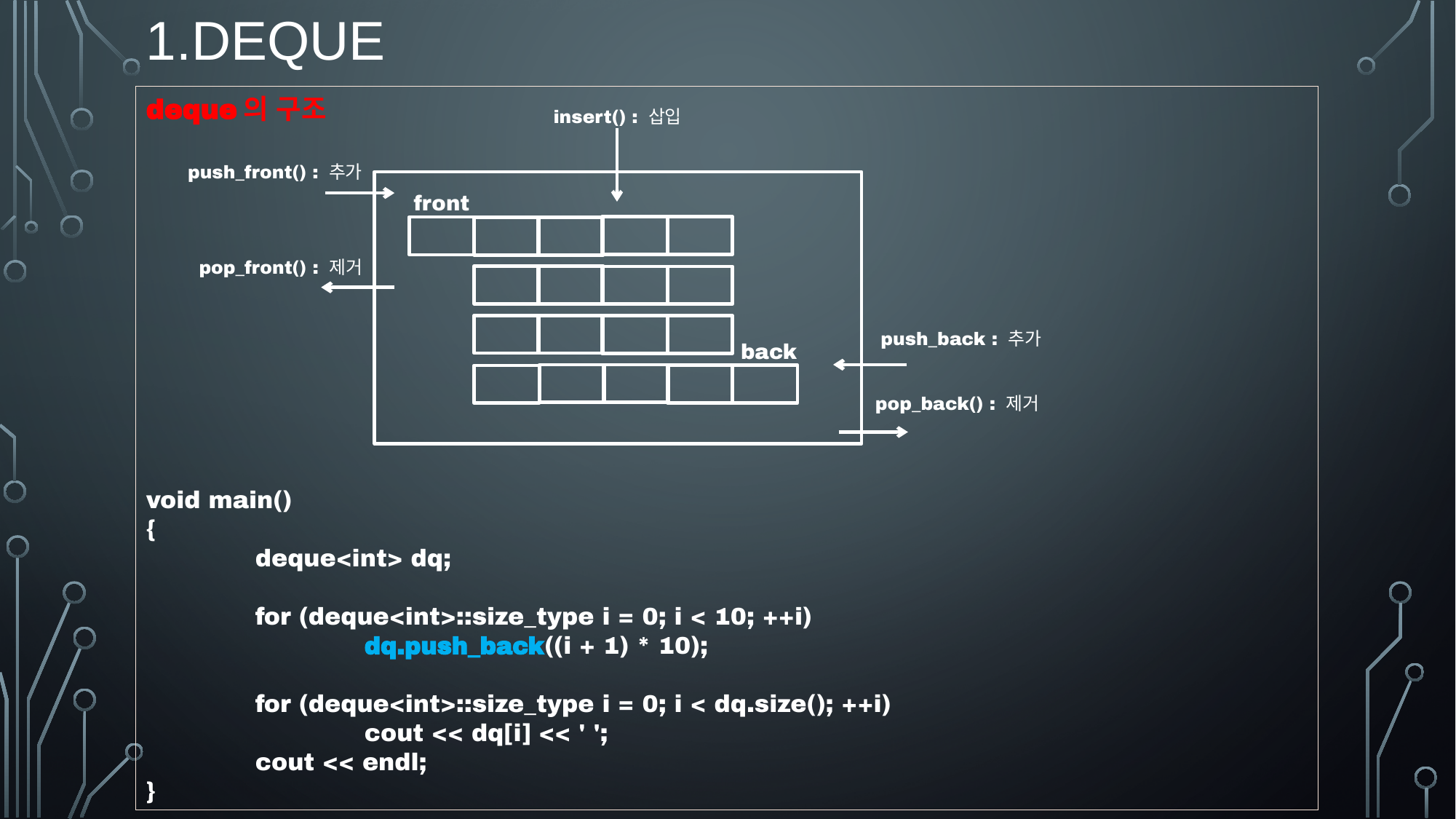

# 1.deque
deque의 구조

void main()
{
	deque<int> dq;

	for (deque<int>::size_type i = 0; i < 10; ++i)
		dq.push_back((i + 1) * 10);

	for (deque<int>::size_type i = 0; i < dq.size(); ++i)
		cout << dq[i] << ' ';
	cout << endl;
}
insert() : 삽입
push_front() : 추가

front

pop_front() : 제거

push_back : 추가
back

pop_back() : 제거